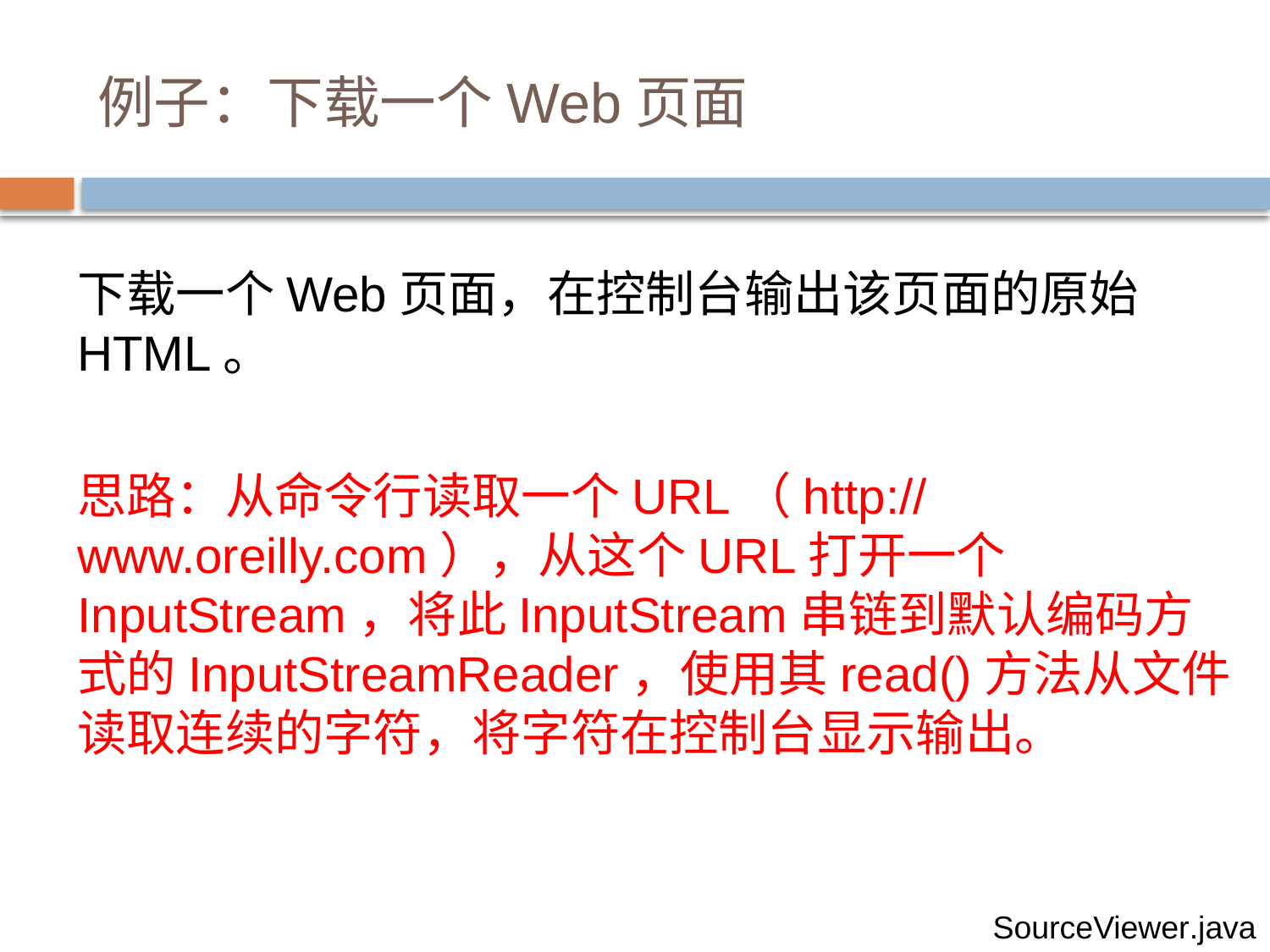

# 例子：下载一个Web页面

下载一个Web页面，在控制台输出该页面的原始HTML。

思路：从命令行读取一个URL（http://www.oreilly.com），从这个URL打开一个InputStream，将此InputStream串链到默认编码方式的InputStreamReader，使用其read()方法从文件读取连续的字符，将字符在控制台显示输出。

SourceViewer.java